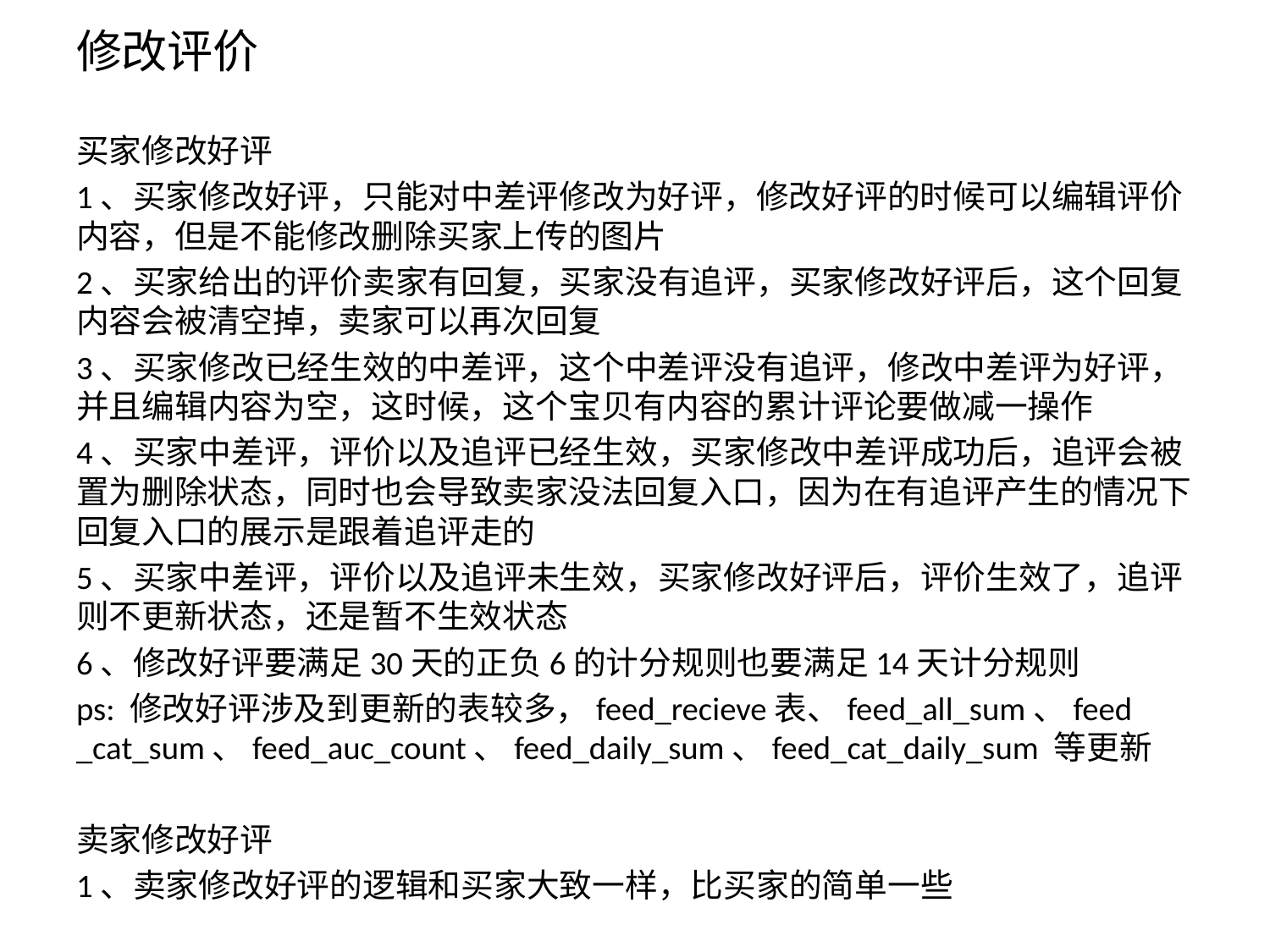

修改评价

买家修改好评
1、买家修改好评，只能对中差评修改为好评，修改好评的时候可以编辑评价内容，但是不能修改删除买家上传的图片
2、买家给出的评价卖家有回复，买家没有追评，买家修改好评后，这个回复内容会被清空掉，卖家可以再次回复
3、买家修改已经生效的中差评，这个中差评没有追评，修改中差评为好评，并且编辑内容为空，这时候，这个宝贝有内容的累计评论要做减一操作
4、买家中差评，评价以及追评已经生效，买家修改中差评成功后，追评会被置为删除状态，同时也会导致卖家没法回复入口，因为在有追评产生的情况下回复入口的展示是跟着追评走的
5、买家中差评，评价以及追评未生效，买家修改好评后，评价生效了，追评则不更新状态，还是暂不生效状态
6、修改好评要满足30天的正负6的计分规则也要满足14天计分规则
ps: 修改好评涉及到更新的表较多，feed_recieve表、feed_all_sum、feed _cat_sum、feed_auc_count、feed_daily_sum、feed_cat_daily_sum 等更新

卖家修改好评
1、卖家修改好评的逻辑和买家大致一样，比买家的简单一些